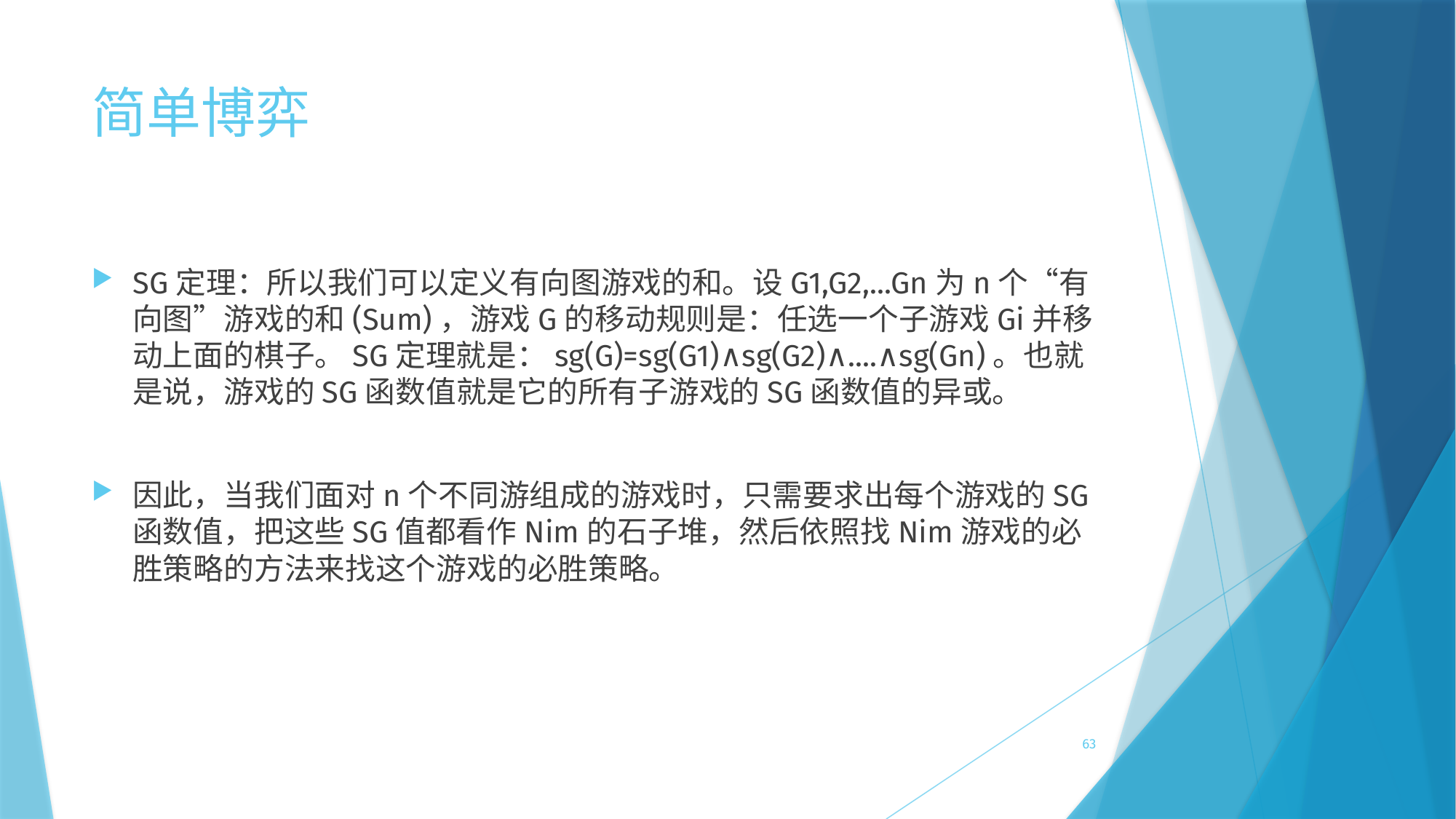

# 简单博弈
SG定理：所以我们可以定义有向图游戏的和。设G1,G2,...Gn为n个“有向图”游戏的和(Sum)，游戏G的移动规则是：任选一个子游戏Gi并移动上面的棋子。SG定理就是：sg(G)=sg(G1)∧sg(G2)∧....∧sg(Gn)。也就是说，游戏的SG函数值就是它的所有子游戏的SG函数值的异或。

因此，当我们面对n个不同游组成的游戏时，只需要求出每个游戏的SG函数值，把这些SG值都看作Nim的石子堆，然后依照找Nim游戏的必胜策略的方法来找这个游戏的必胜策略。
63